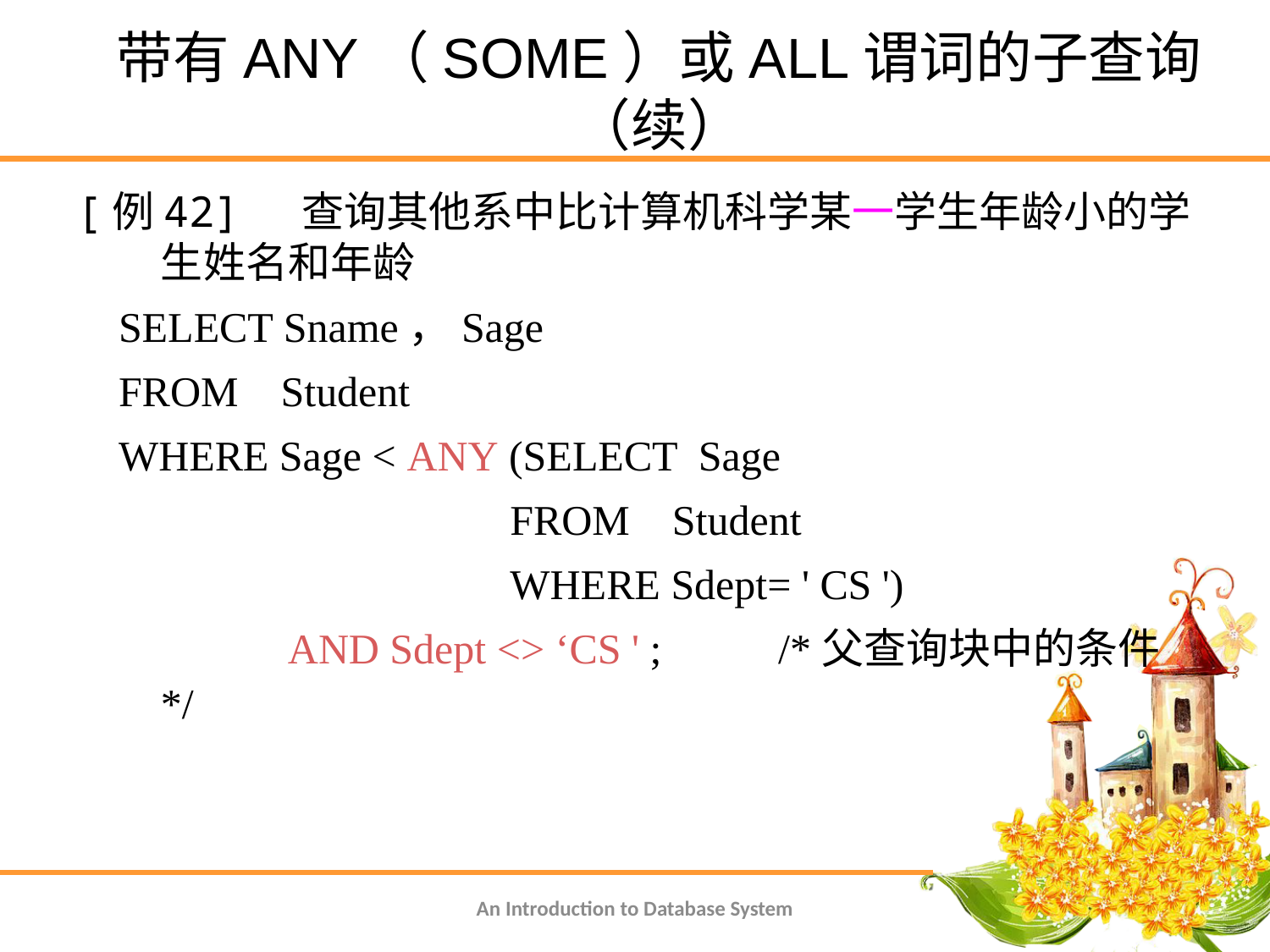

# 带有ANY（SOME）或ALL谓词的子查询 （续）
[例42]  查询其他系中比计算机科学某一学生年龄小的学生姓名和年龄
    SELECT Sname，Sage
    FROM    Student
    WHERE Sage < ANY (SELECT  Sage
                                         FROM    Student
                                         WHERE Sdept= ' CS ')
                    AND Sdept <> ‘CS ' ;           /*父查询块中的条件 */
An Introduction to Database System